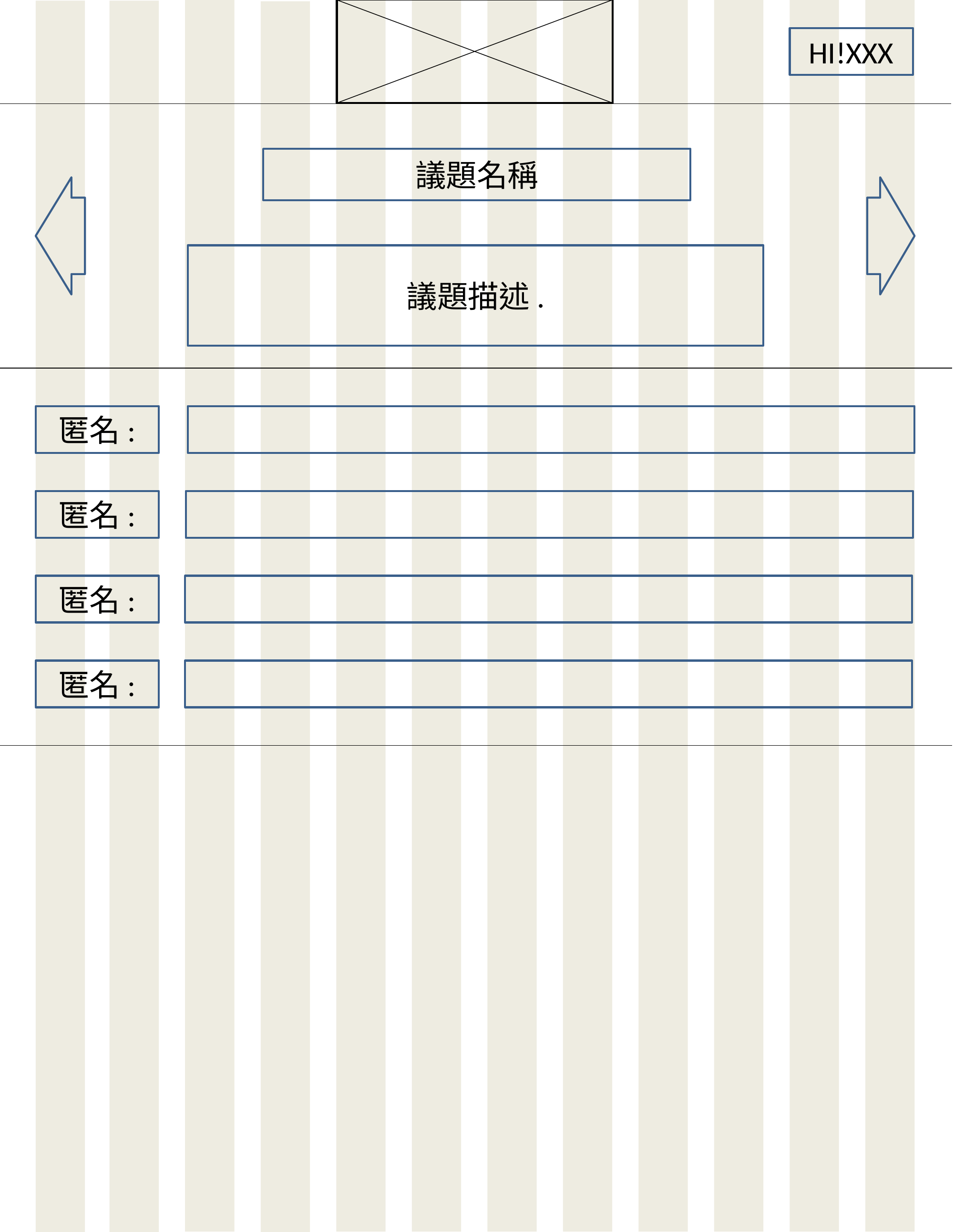

HI!XXX
議題名稱

議題描述.

匿名:

匿名:

匿名:

匿名: